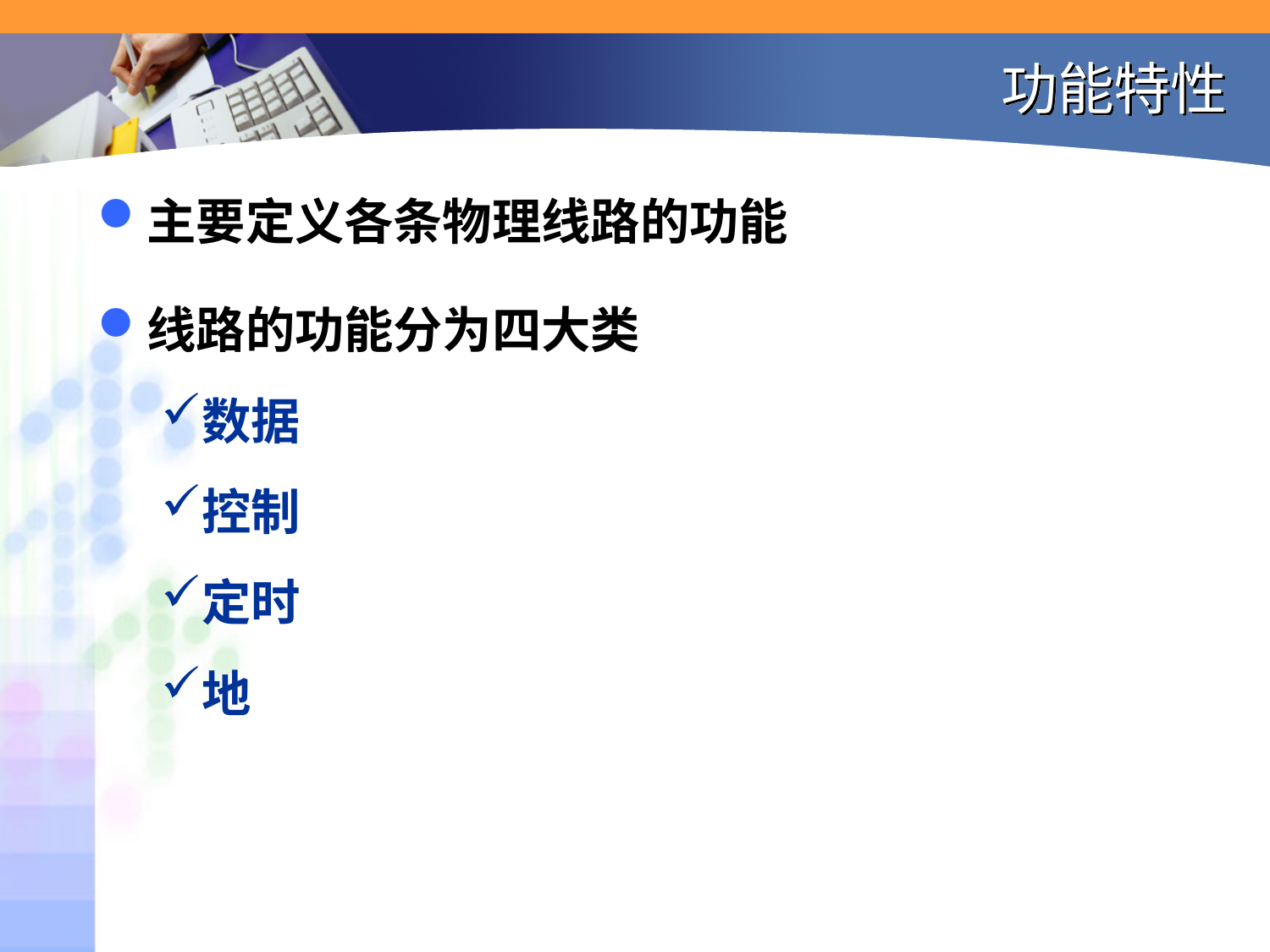

# 功能特性
主要定义各条物理线路的功能
线路的功能分为四大类
数据
控制
定时
地